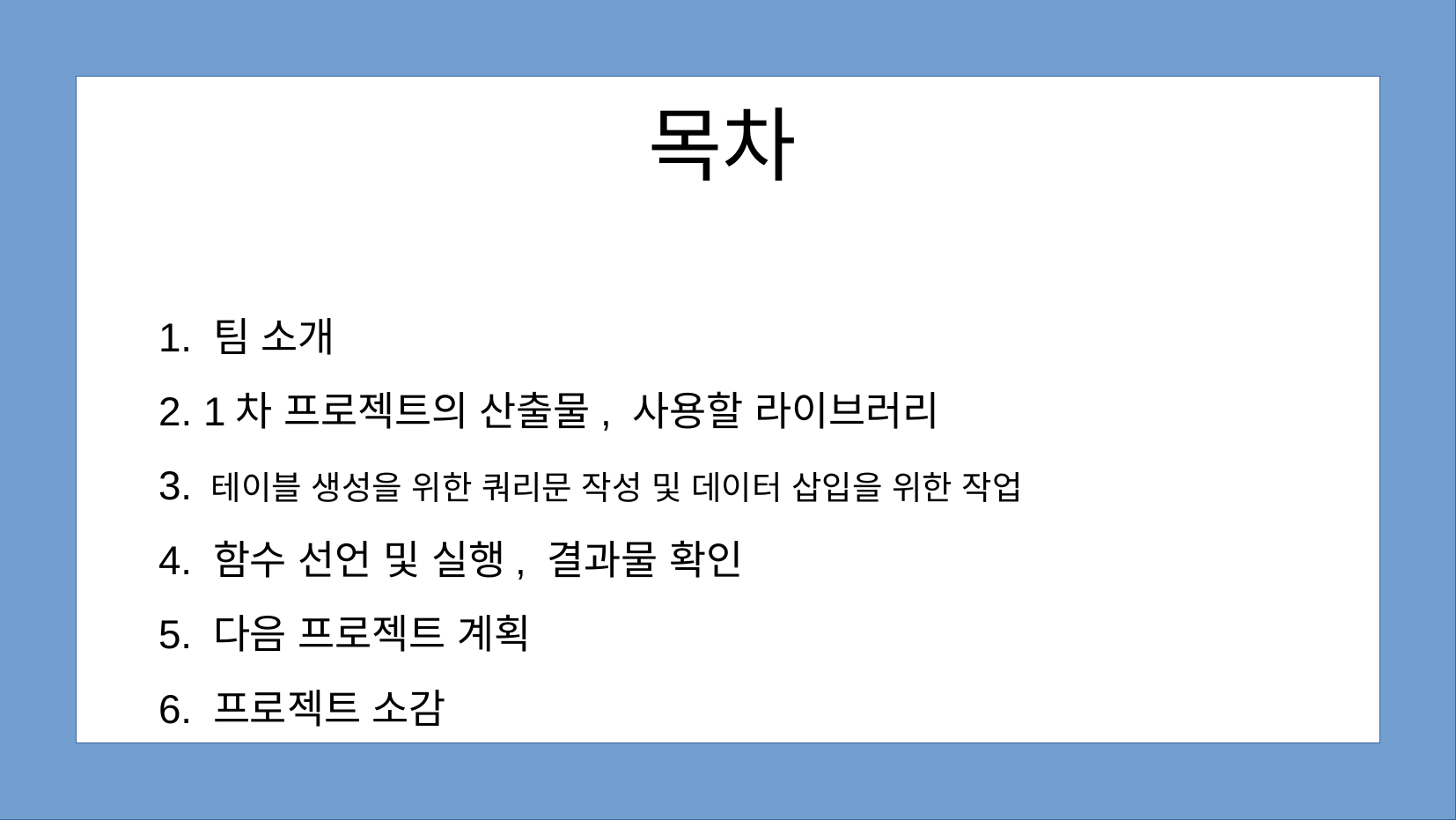

# 목차

1. 팀 소개
2. 1차 프로젝트의 산출물, 사용할 라이브러리
3. 테이블 생성을 위한 쿼리문 작성 및 데이터 삽입을 위한 작업
4. 함수 선언 및 실행, 결과물 확인
5. 다음 프로젝트 계획
6. 프로젝트 소감